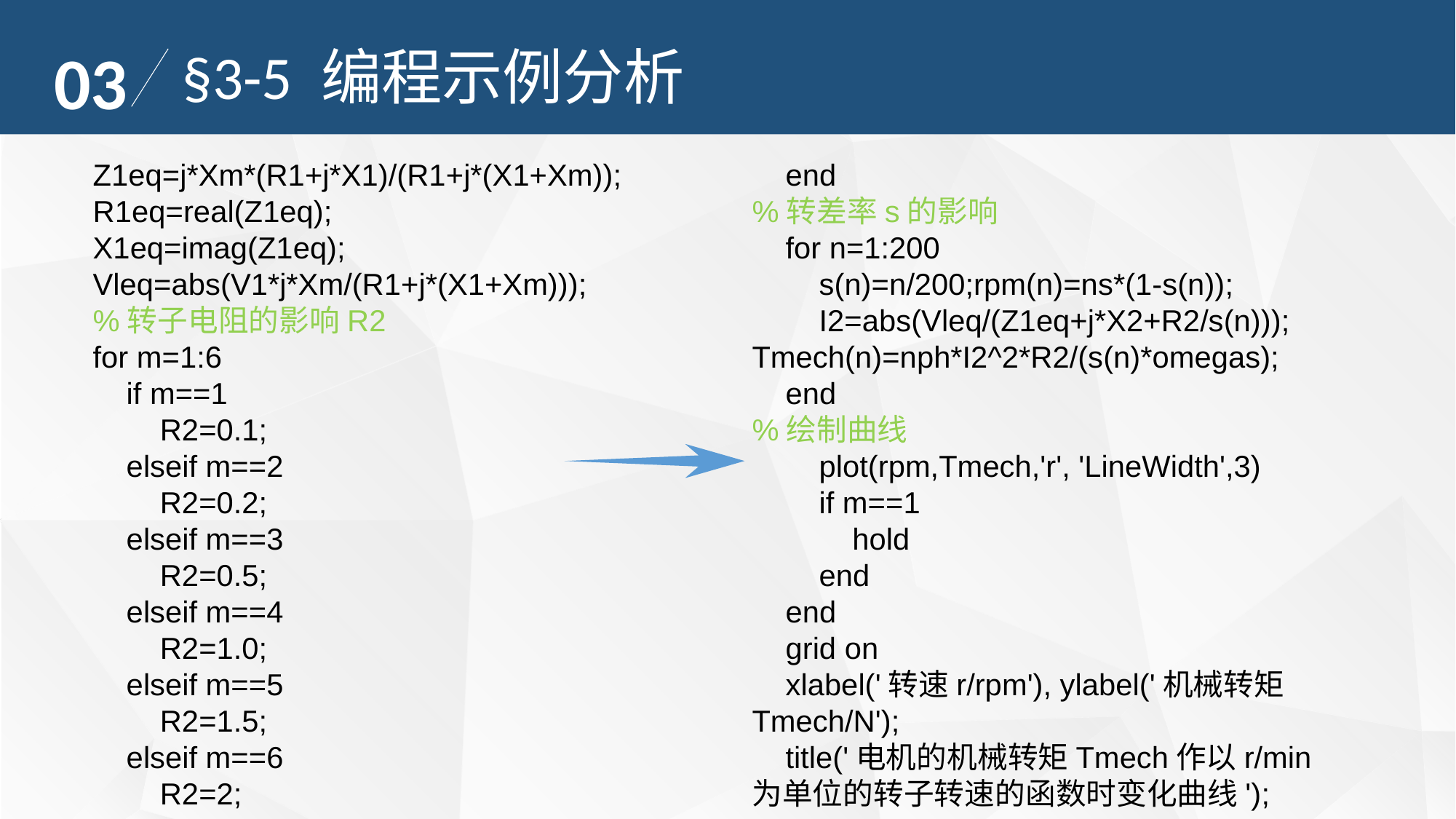

03
§3-5 编程示例分析
Z1eq=j*Xm*(R1+j*X1)/(R1+j*(X1+Xm));
R1eq=real(Z1eq);
X1eq=imag(Z1eq);
Vleq=abs(V1*j*Xm/(R1+j*(X1+Xm)));
%转子电阻的影响R2
for m=1:6
    if m==1
        R2=0.1;
    elseif m==2
        R2=0.2;
    elseif m==3
        R2=0.5;
    elseif m==4
        R2=1.0;
    elseif m==5
        R2=1.5;
    elseif m==6
        R2=2;
    end
%转差率s的影响
    for n=1:200
        s(n)=n/200;rpm(n)=ns*(1-s(n));
        I2=abs(Vleq/(Z1eq+j*X2+R2/s(n)));      Tmech(n)=nph*I2^2*R2/(s(n)*omegas);
    end
%绘制曲线
        plot(rpm,Tmech,'r', 'LineWidth',3)
        if m==1
            hold
        end
    end
    grid on
    xlabel('转速r/rpm'), ylabel('机械转矩Tmech/N');
    title('电机的机械转矩Tmech作以r/min为单位的转子转速的函数时变化曲线');